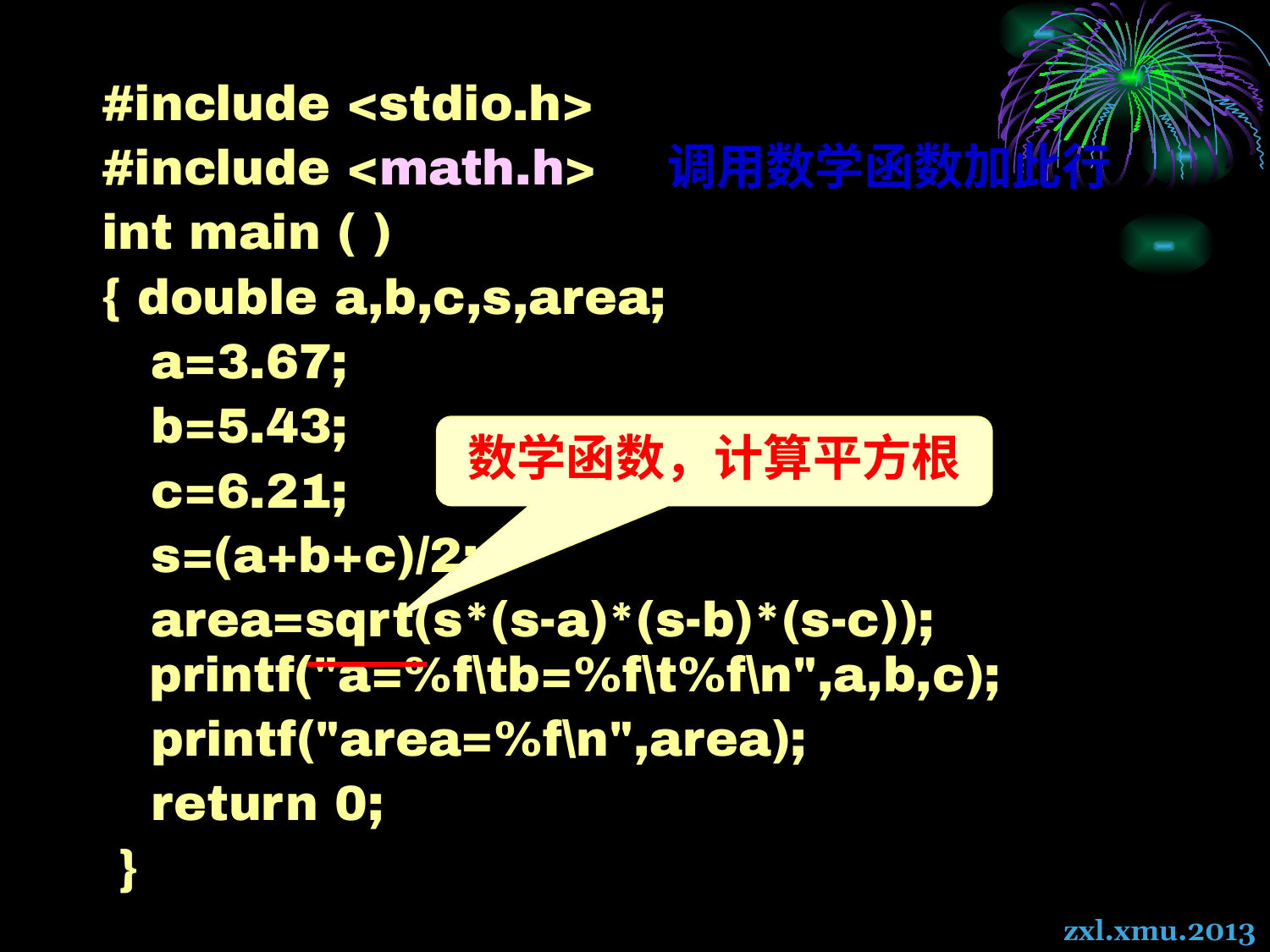

#include <stdio.h>
#include <math.h>
int main ( )
{ double a,b,c,s,area;
   a=3.67;
   b=5.43;
   c=6.21;
   s=(a+b+c)/2;
   area=sqrt(s*(s-a)*(s-b)*(s-c));   printf("a=%f\tb=%f\t%f\n",a,b,c);
   printf("area=%f\n",area);
   return 0;
 }
调用数学函数加此行
数学函数，计算平方根